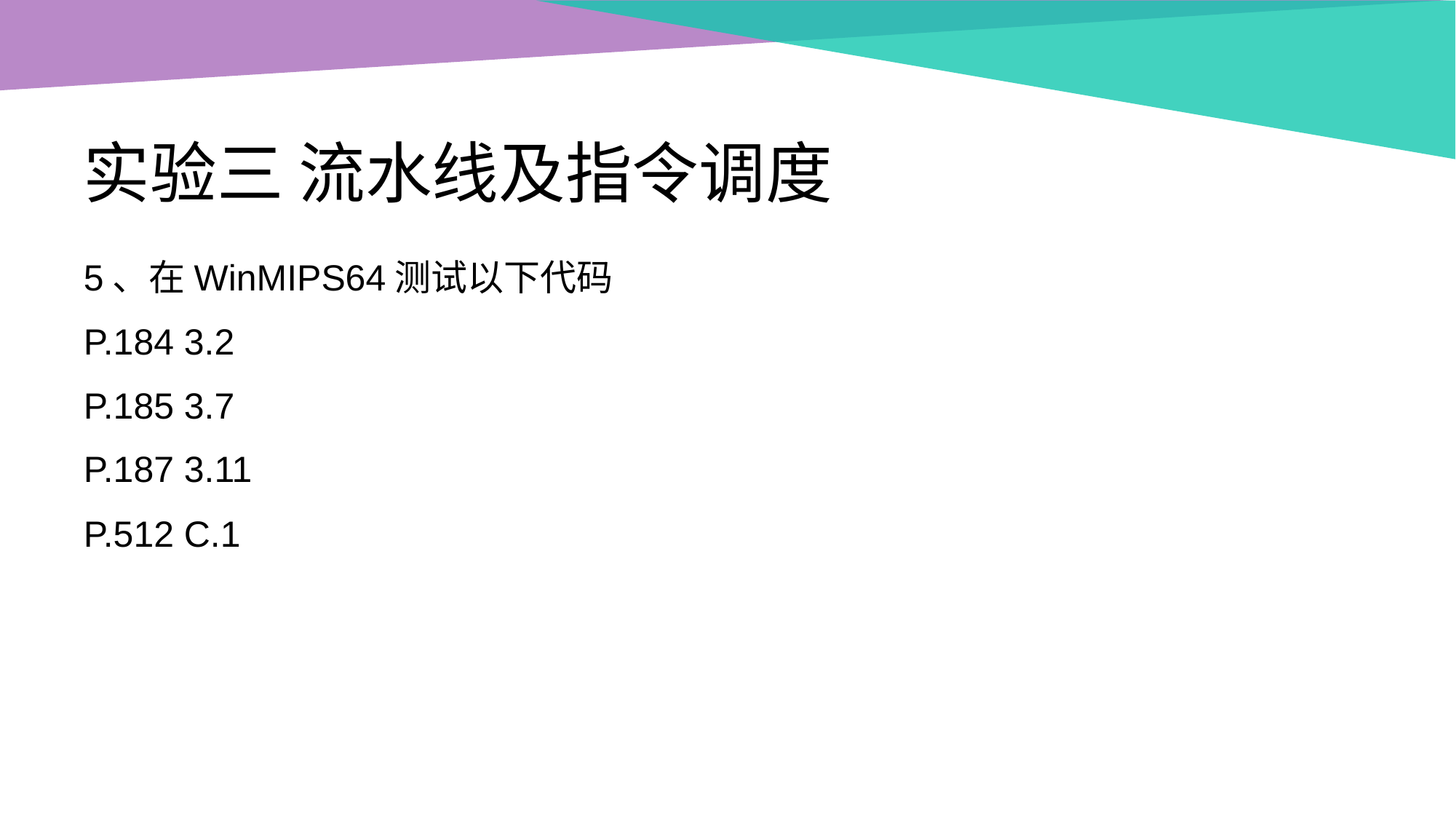

# 实验三 流水线及指令调度
5、在WinMIPS64测试以下代码
P.184 3.2
P.185 3.7
P.187 3.11
P.512 C.1